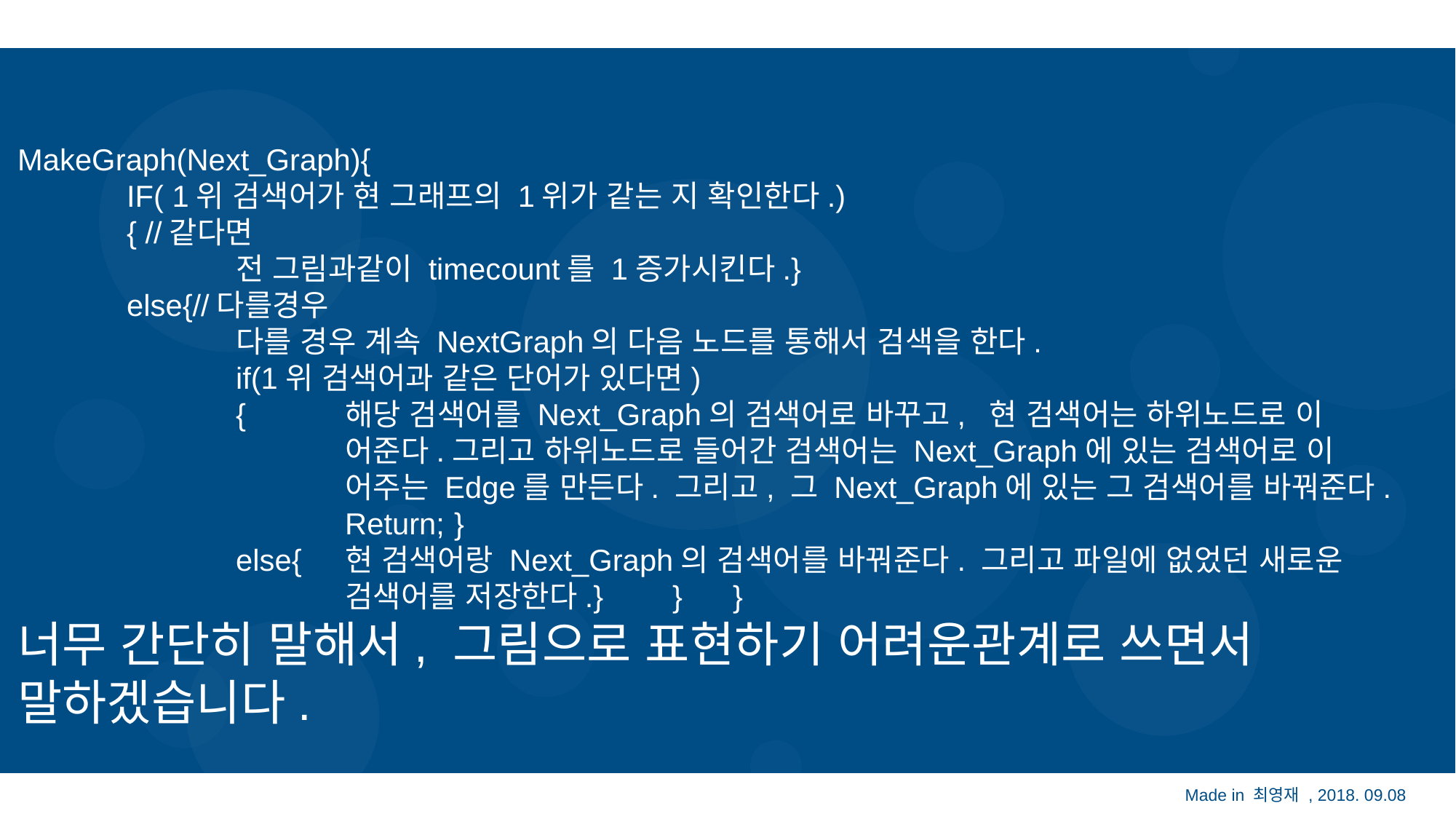

.
04. Key Function
MakeGraph(Next_Graph){
	IF( 1위 검색어가 현 그래프의 1위가 같는 지 확인한다.)
	{ //같다면
		전 그림과같이 timecount를 1증가시킨다.}
	else{//다를경우
		다를 경우 계속 NextGraph의 다음 노드를 통해서 검색을 한다.
		if(1위 검색어과 같은 단어가 있다면)
		{	해당 검색어를 Next_Graph의 검색어로 바꾸고,  현 검색어는 하위노드로 이
			어준다.그리고 하위노드로 들어간 검색어는 Next_Graph에 있는 검색어로 이			어주는 Edge를 만든다. 그리고, 그 Next_Graph에 있는 그 검색어를 바꿔준다.			Return;	}
		else{ 	현 검색어랑 Next_Graph의 검색어를 바꿔준다. 그리고 파일에 없었던 새로운 			검색어를 저장한다.}	}      }
너무 간단히 말해서, 그림으로 표현하기 어려운관계로 쓰면서 말하겠습니다.
Made in 최영재 , 2018. 09.08